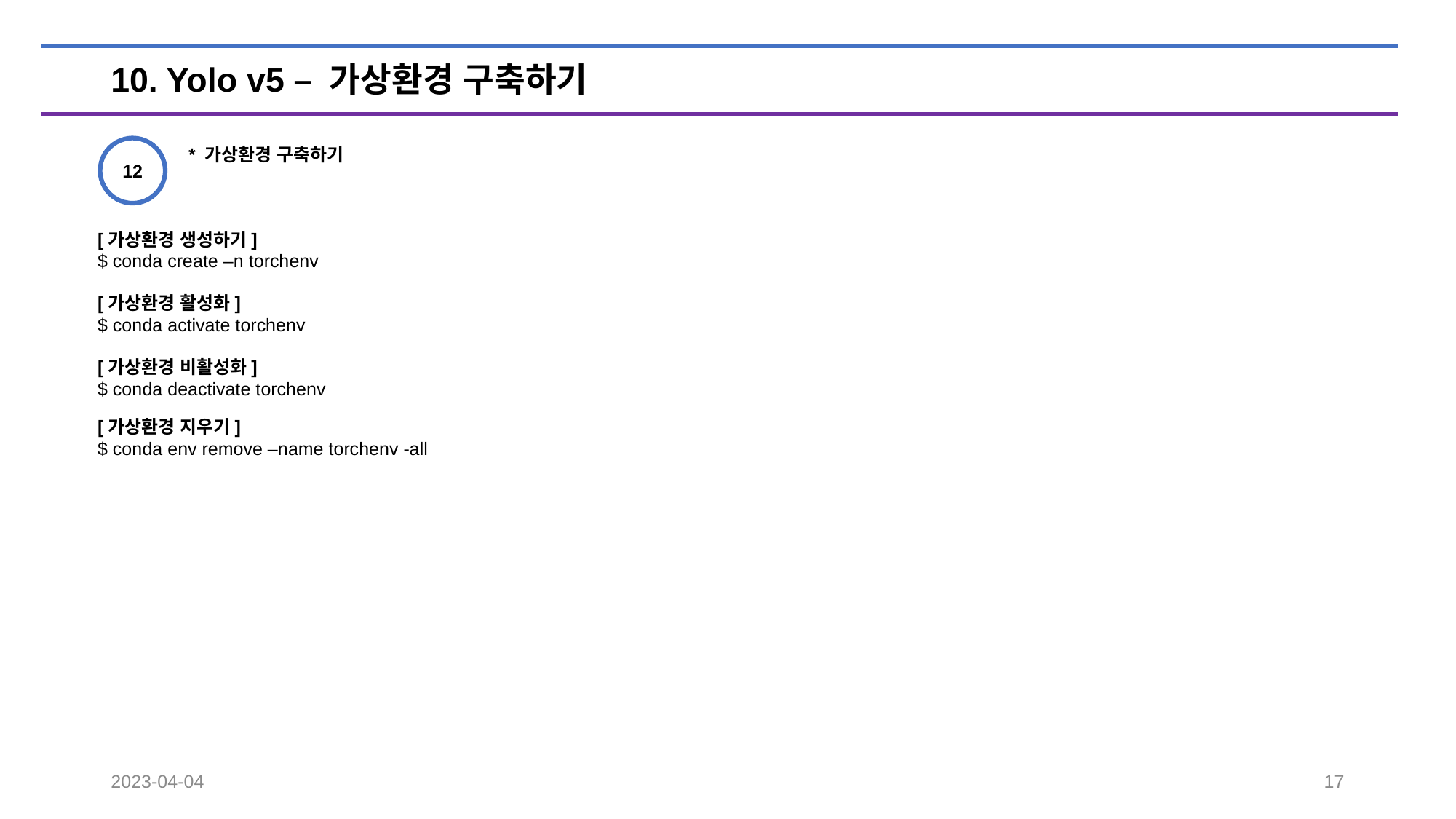

# 10. Yolo v5 – 가상환경 구축하기
12
* 가상환경 구축하기
[가상환경 생성하기]
$ conda create –n torchenv
[가상환경 활성화]
$ conda activate torchenv
[가상환경 비활성화]
$ conda deactivate torchenv
[가상환경 지우기]
$ conda env remove –name torchenv -all
2023-04-04
17